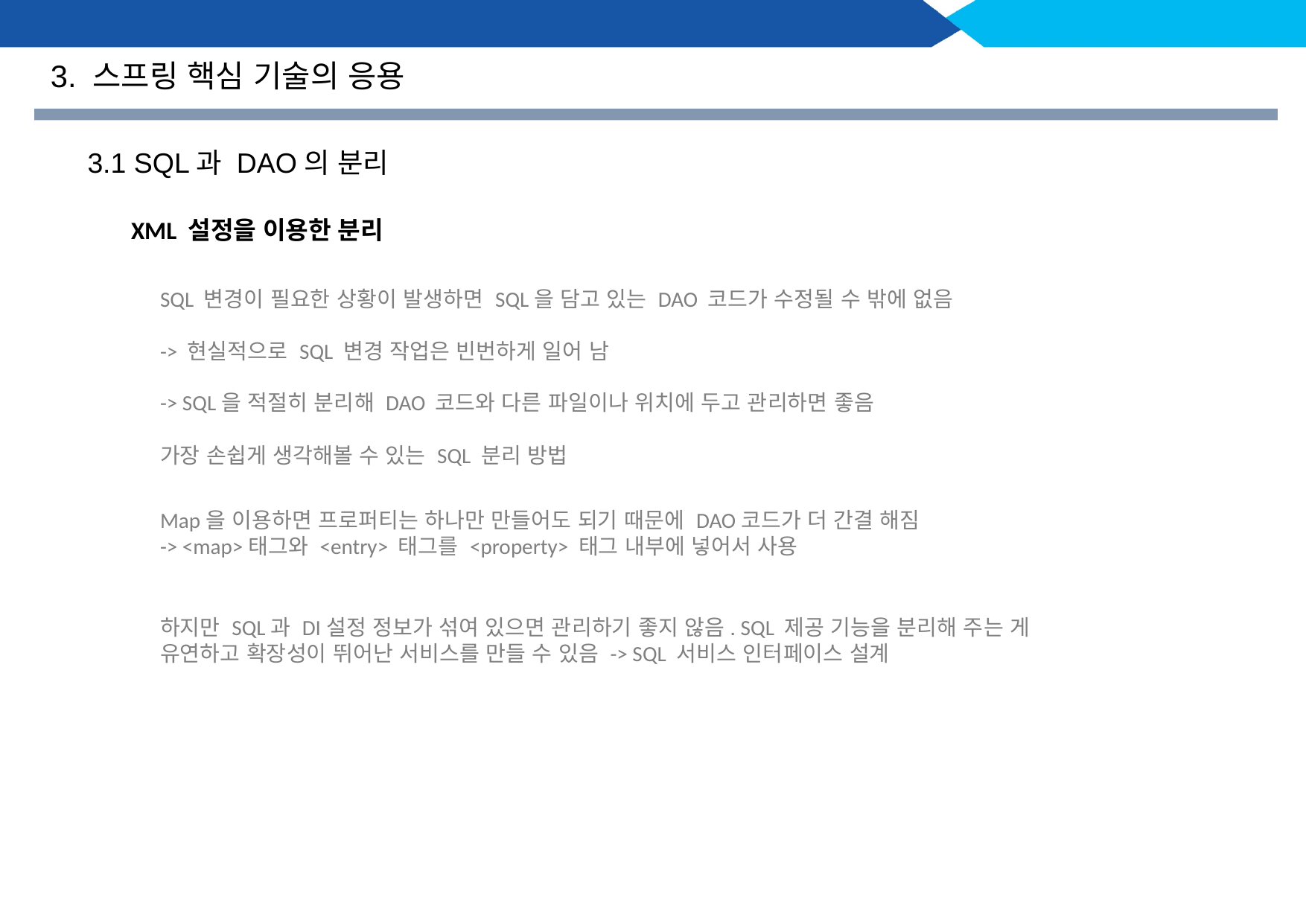

3. 스프링 핵심 기술의 응용
3.1 SQL과 DAO의 분리
XML 설정을 이용한 분리
SQL 변경이 필요한 상황이 발생하면 SQL을 담고 있는 DAO 코드가 수정될 수 밖에 없음

-> 현실적으로 SQL 변경 작업은 빈번하게 일어 남

-> SQL을 적절히 분리해 DAO 코드와 다른 파일이나 위치에 두고 관리하면 좋음
가장 손쉽게 생각해볼 수 있는 SQL 분리 방법
Map을 이용하면 프로퍼티는 하나만 만들어도 되기 때문에 DAO코드가 더 간결 해짐
-> <map>태그와 <entry> 태그를 <property> 태그 내부에 넣어서 사용
하지만 SQL과 DI설정 정보가 섞여 있으면 관리하기 좋지 않음. SQL 제공 기능을 분리해 주는 게 유연하고 확장성이 뛰어난 서비스를 만들 수 있음 -> SQL 서비스 인터페이스 설계